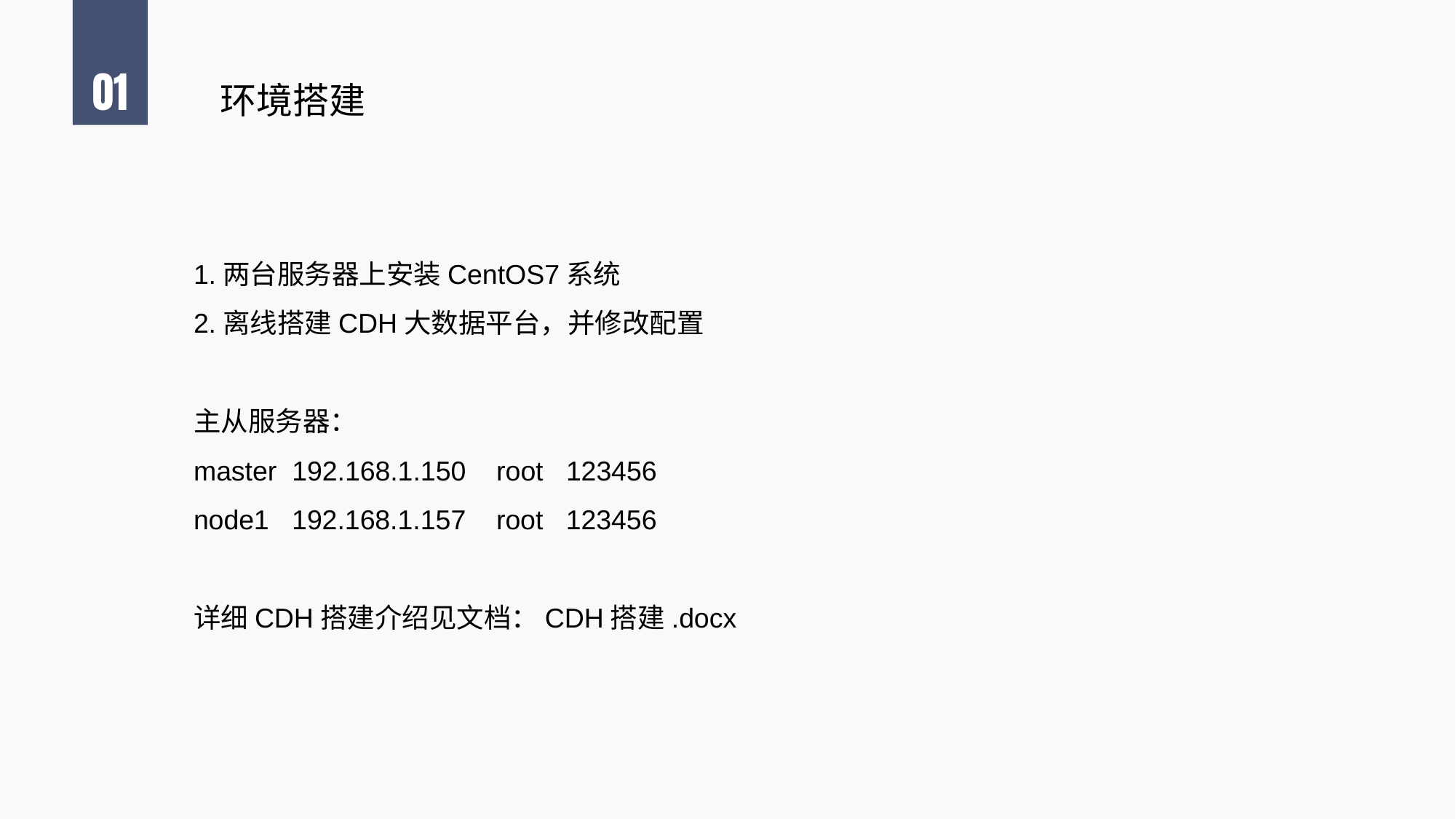

01
环境搭建
1.两台服务器上安装CentOS7系统
2.离线搭建CDH大数据平台，并修改配置

主从服务器：
master  192.168.1.150    root   123456
node1   192.168.1.157    root   123456

详细CDH搭建介绍见文档：CDH搭建.docx